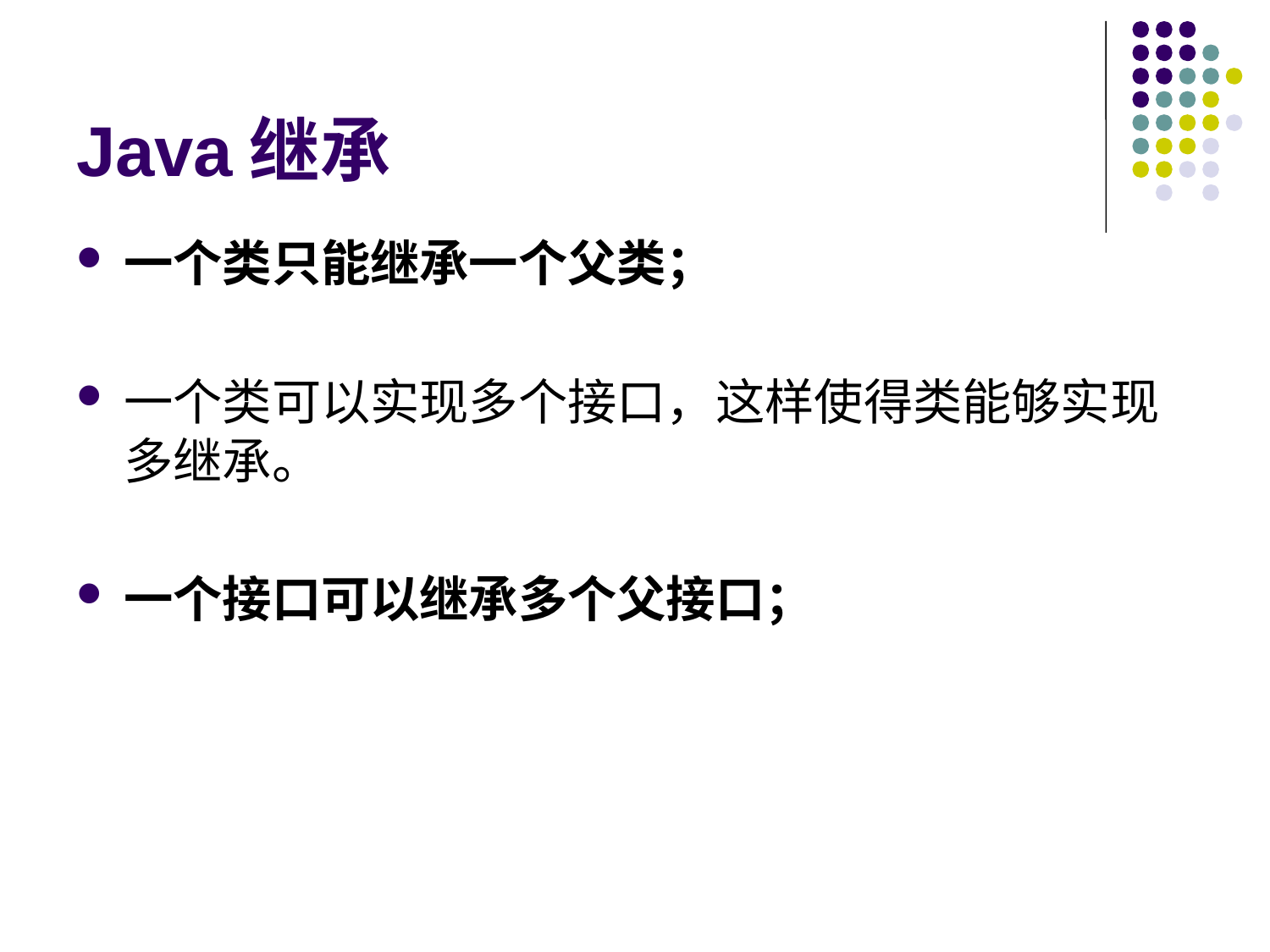

# Java继承
一个类只能继承一个父类；

一个类可以实现多个接口，这样使得类能够实现多继承。

一个接口可以继承多个父接口；